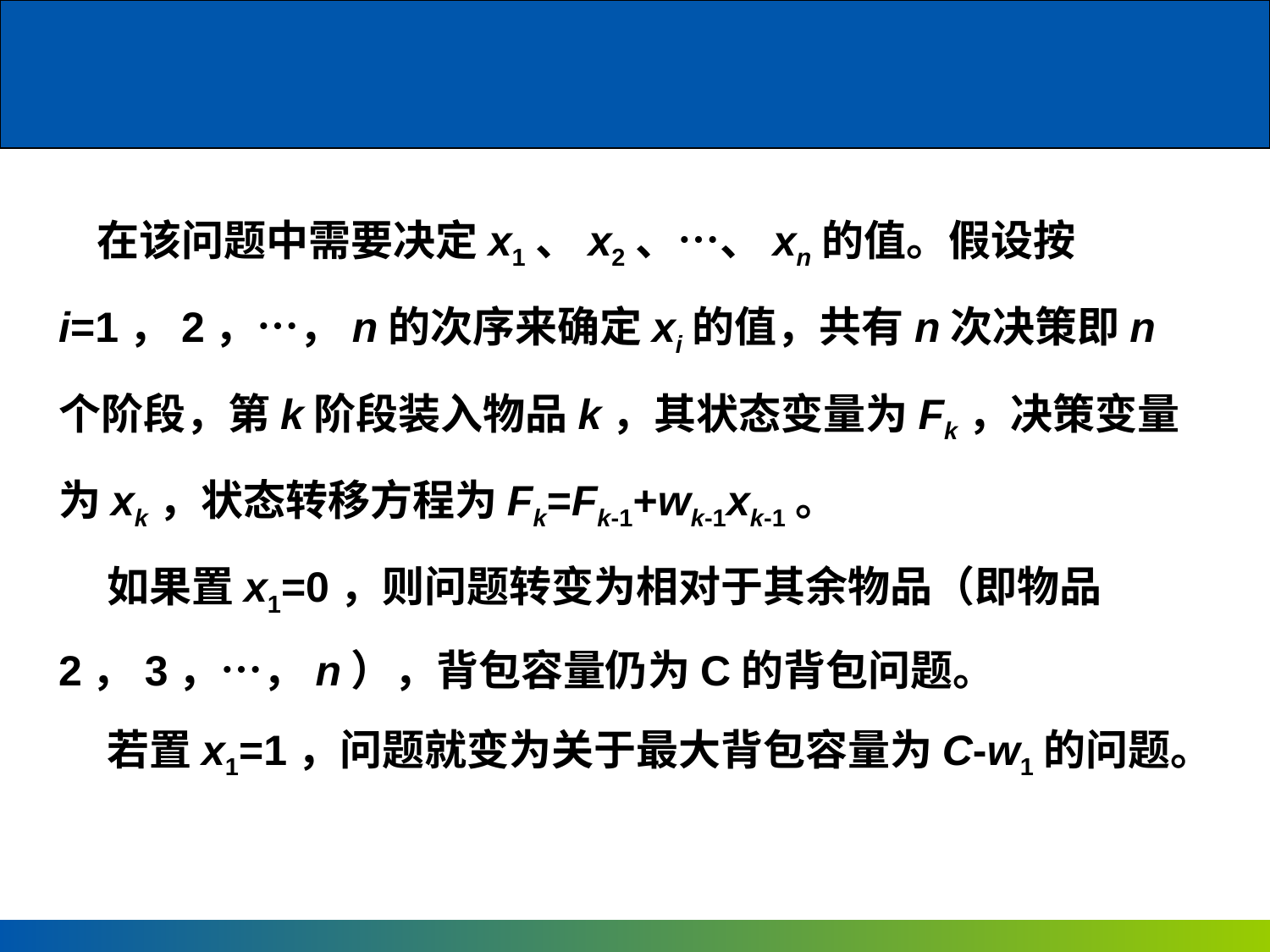

在该问题中需要决定x1、x2、…、xn的值。假设按i=1，2，…，n的次序来确定xi的值，共有n次决策即n个阶段，第k阶段装入物品k，其状态变量为Fk，决策变量为xk，状态转移方程为Fk=Fk-1+wk-1xk-1。
    如果置x1=0，则问题转变为相对于其余物品（即物品2，3，…，n），背包容量仍为C的背包问题。
    若置x1=1，问题就变为关于最大背包容量为C-w1的问题。